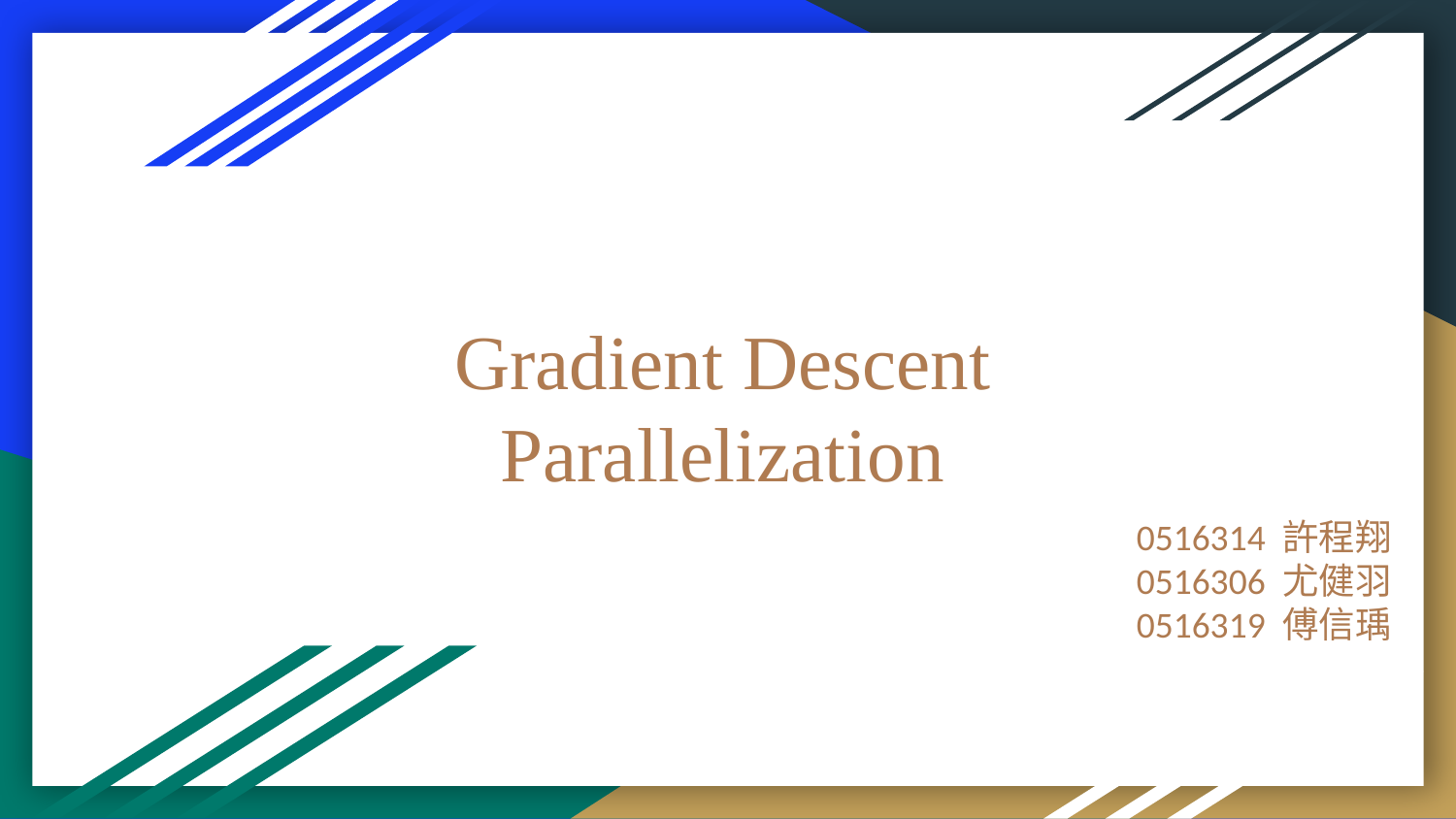

# Gradient Descent Parallelization
0516314 許程翔
0516306 尤健羽
0516319 傅信瑀